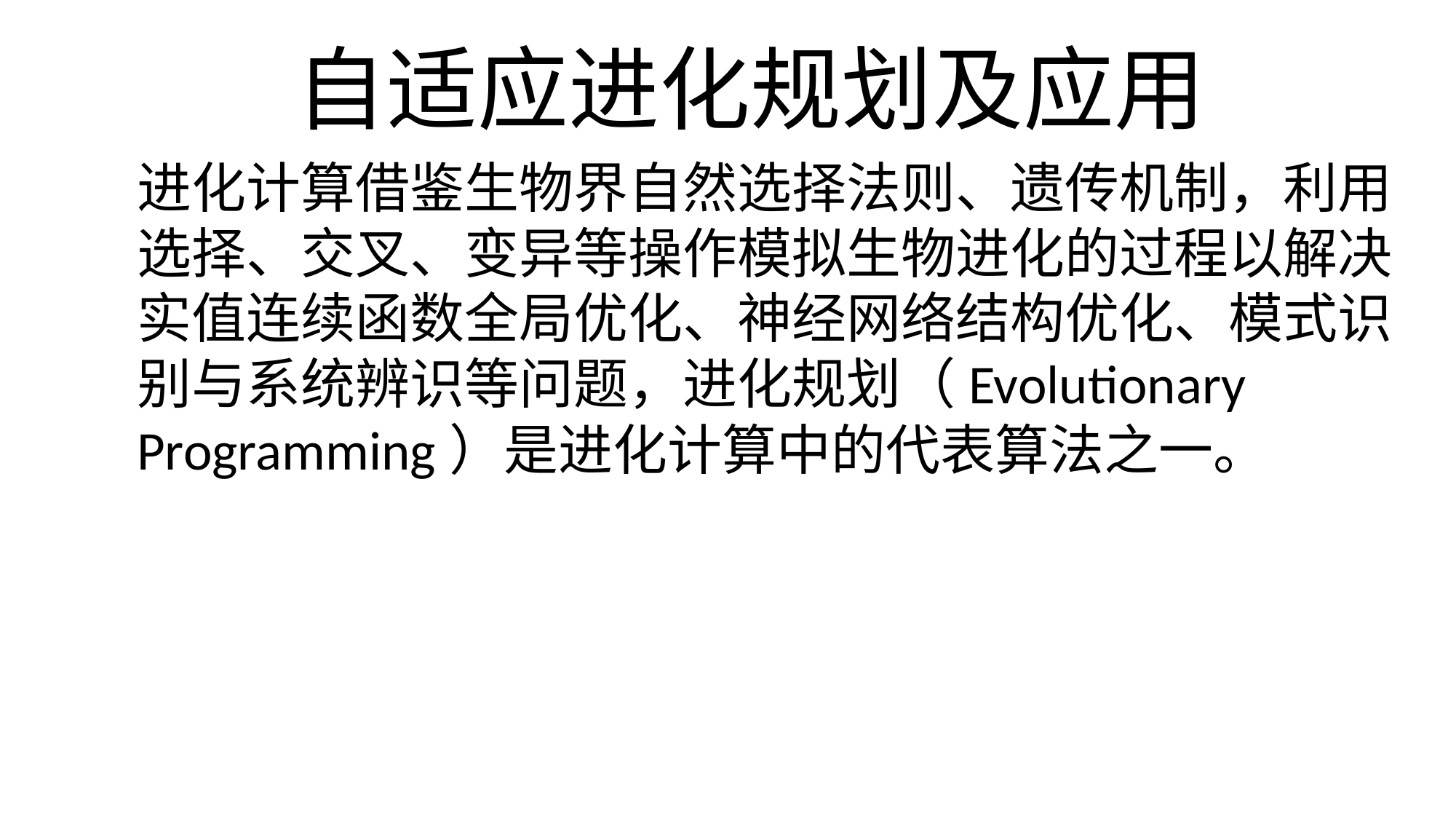

# 自适应进化规划及应用
进化计算借鉴生物界自然选择法则、遗传机制，利用选择、交叉、变异等操作模拟生物进化的过程以解决实值连续函数全局优化、神经网络结构优化、模式识别与系统辨识等问题，进化规划（Evolutionary Programming）是进化计算中的代表算法之一。